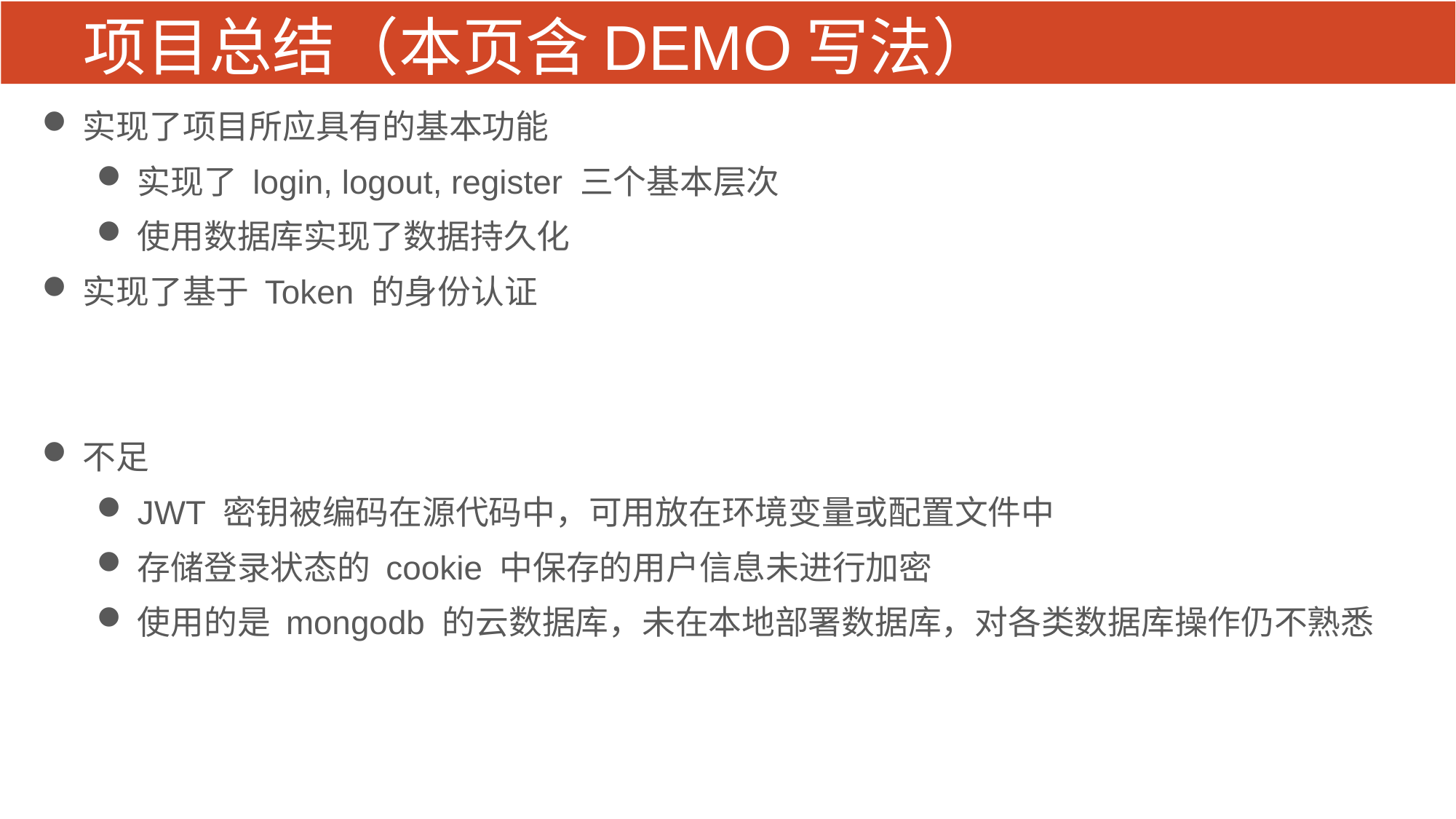

# 项目总结（本页含DEMO写法）
实现了项目所应具有的基本功能
实现了 login, logout, register 三个基本层次
使用数据库实现了数据持久化
实现了基于 Token 的身份认证

不足
JWT 密钥被编码在源代码中，可用放在环境变量或配置文件中
存储登录状态的 cookie 中保存的用户信息未进行加密
使用的是 mongodb 的云数据库，未在本地部署数据库，对各类数据库操作仍不熟悉